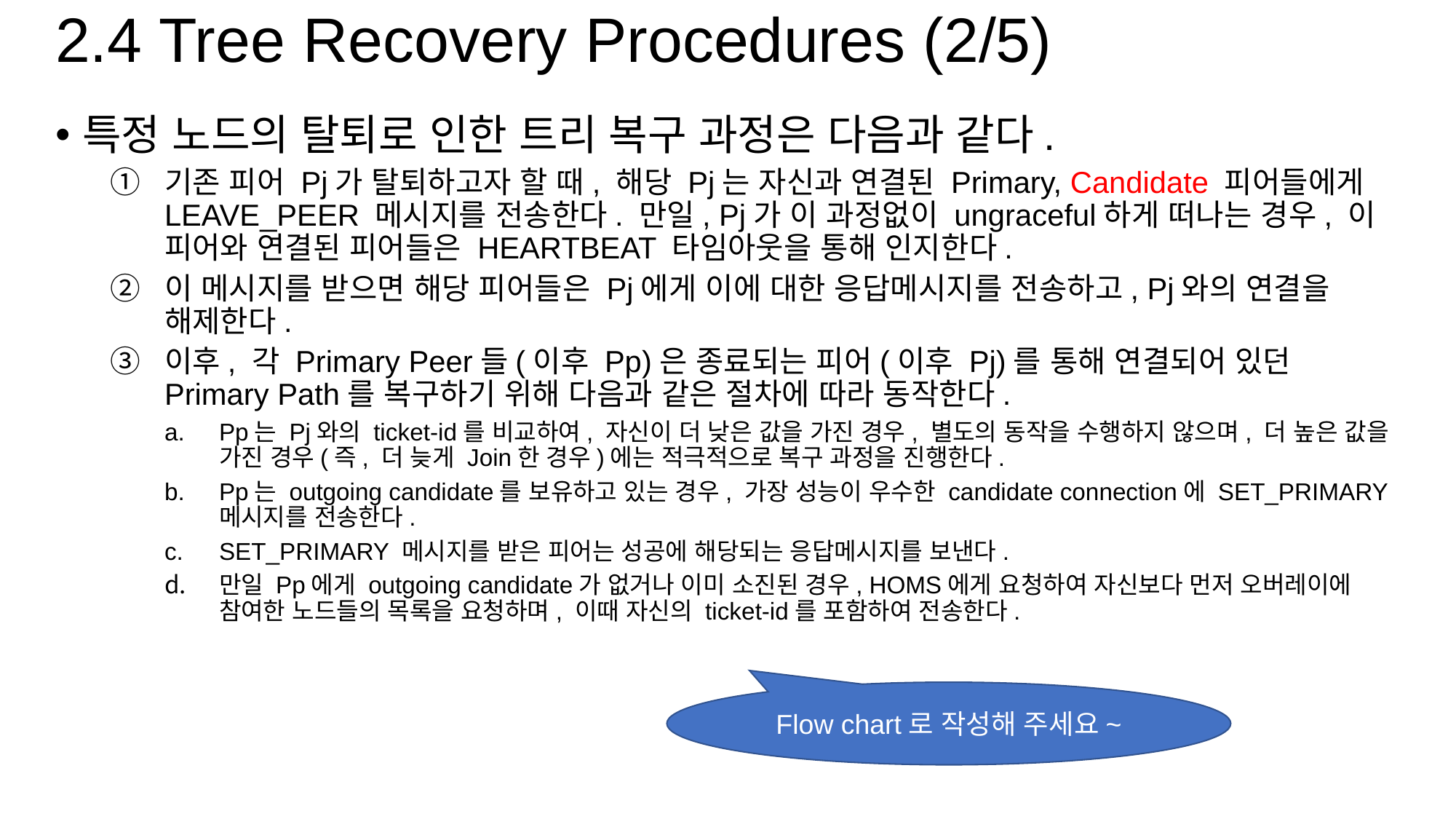

# 2.4 Tree Recovery Procedures (2/5)
특정 노드의 탈퇴로 인한 트리 복구 과정은 다음과 같다.
기존 피어 Pj가 탈퇴하고자 할 때, 해당 Pj는 자신과 연결된 Primary, Candidate 피어들에게 LEAVE_PEER 메시지를 전송한다. 만일, Pj가 이 과정없이 ungraceful하게 떠나는 경우, 이 피어와 연결된 피어들은 HEARTBEAT 타임아웃을 통해 인지한다.
이 메시지를 받으면 해당 피어들은 Pj에게 이에 대한 응답메시지를 전송하고, Pj와의 연결을 해제한다.
이후, 각 Primary Peer들(이후 Pp)은 종료되는 피어(이후 Pj)를 통해 연결되어 있던 Primary Path를 복구하기 위해 다음과 같은 절차에 따라 동작한다.
Pp는 Pj와의 ticket-id를 비교하여, 자신이 더 낮은 값을 가진 경우, 별도의 동작을 수행하지 않으며, 더 높은 값을 가진 경우(즉, 더 늦게 Join한 경우)에는 적극적으로 복구 과정을 진행한다.
Pp는 outgoing candidate를 보유하고 있는 경우, 가장 성능이 우수한 candidate connection에 SET_PRIMARY 메시지를 전송한다.
SET_PRIMARY 메시지를 받은 피어는 성공에 해당되는 응답메시지를 보낸다.
만일 Pp에게 outgoing candidate가 없거나 이미 소진된 경우, HOMS에게 요청하여 자신보다 먼저 오버레이에 참여한 노드들의 목록을 요청하며, 이때 자신의 ticket-id를 포함하여 전송한다.
Flow chart로 작성해 주세요~